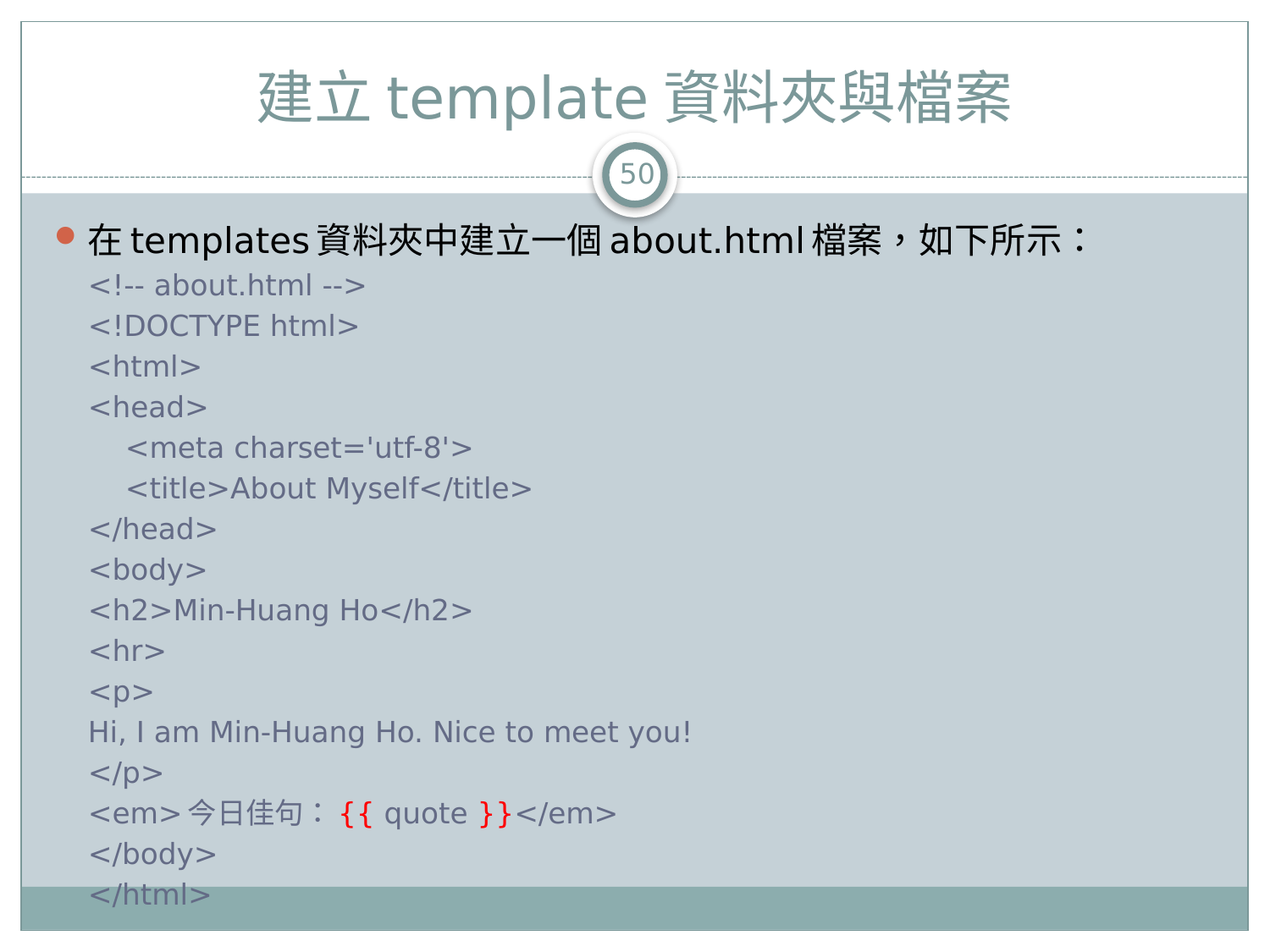

# 建立template資料夾與檔案
50
在templates資料夾中建立一個about.html檔案，如下所示：
<!-- about.html -->
<!DOCTYPE html>
<html>
<head>
    <meta charset='utf-8'>
    <title>About Myself</title>
</head>
<body>
<h2>Min-Huang Ho</h2>
<hr>
<p>
Hi, I am Min-Huang Ho. Nice to meet you!
</p>
<em>今日佳句：{{ quote }}</em>
</body>
</html>